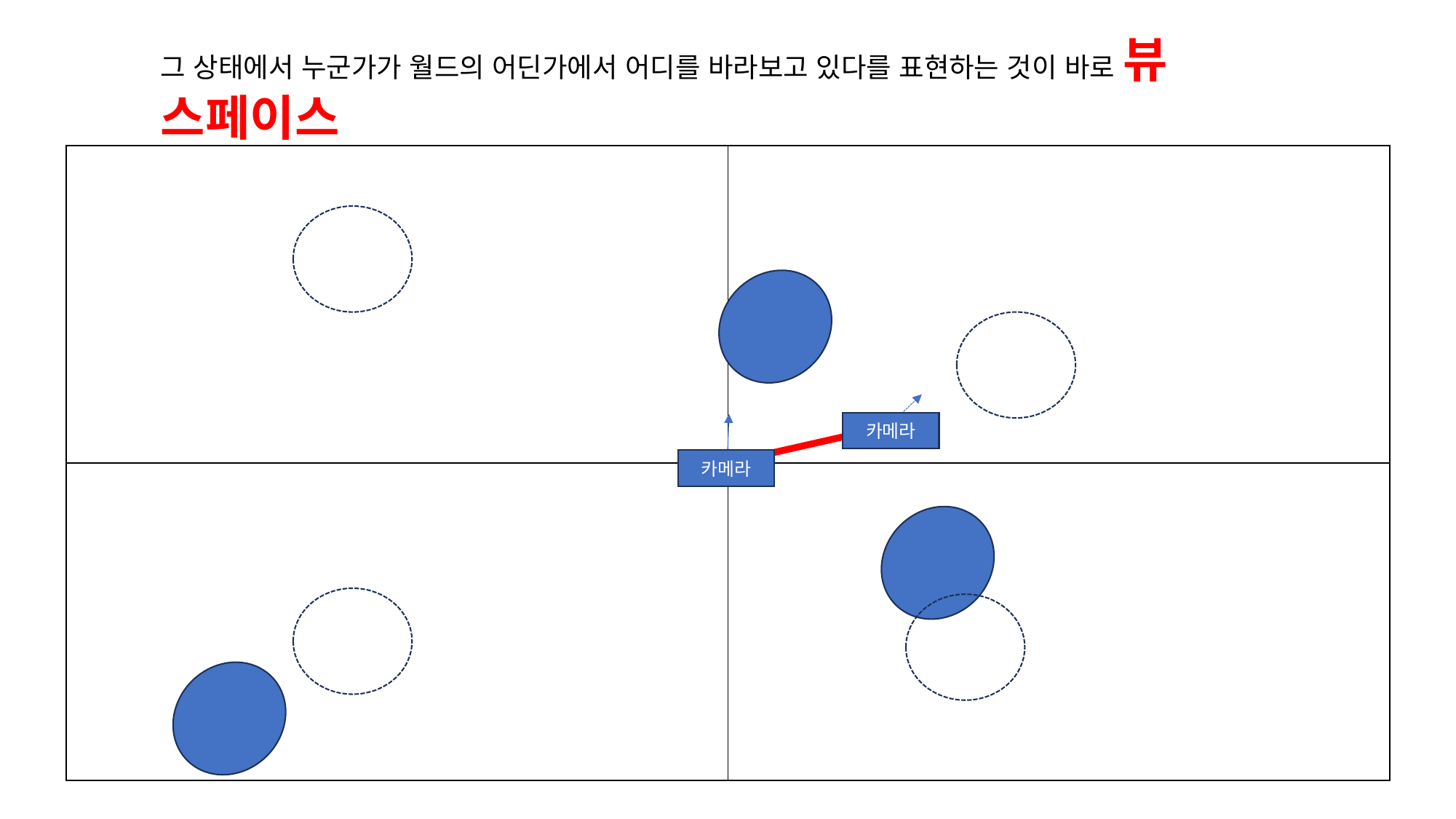

그 상태에서 누군가가 월드의 어딘가에서 어디를 바라보고 있다를 표현하는 것이 바로 뷰 스페이스
|  |  |
| --- | --- |
|  |  |

카메라
카메라